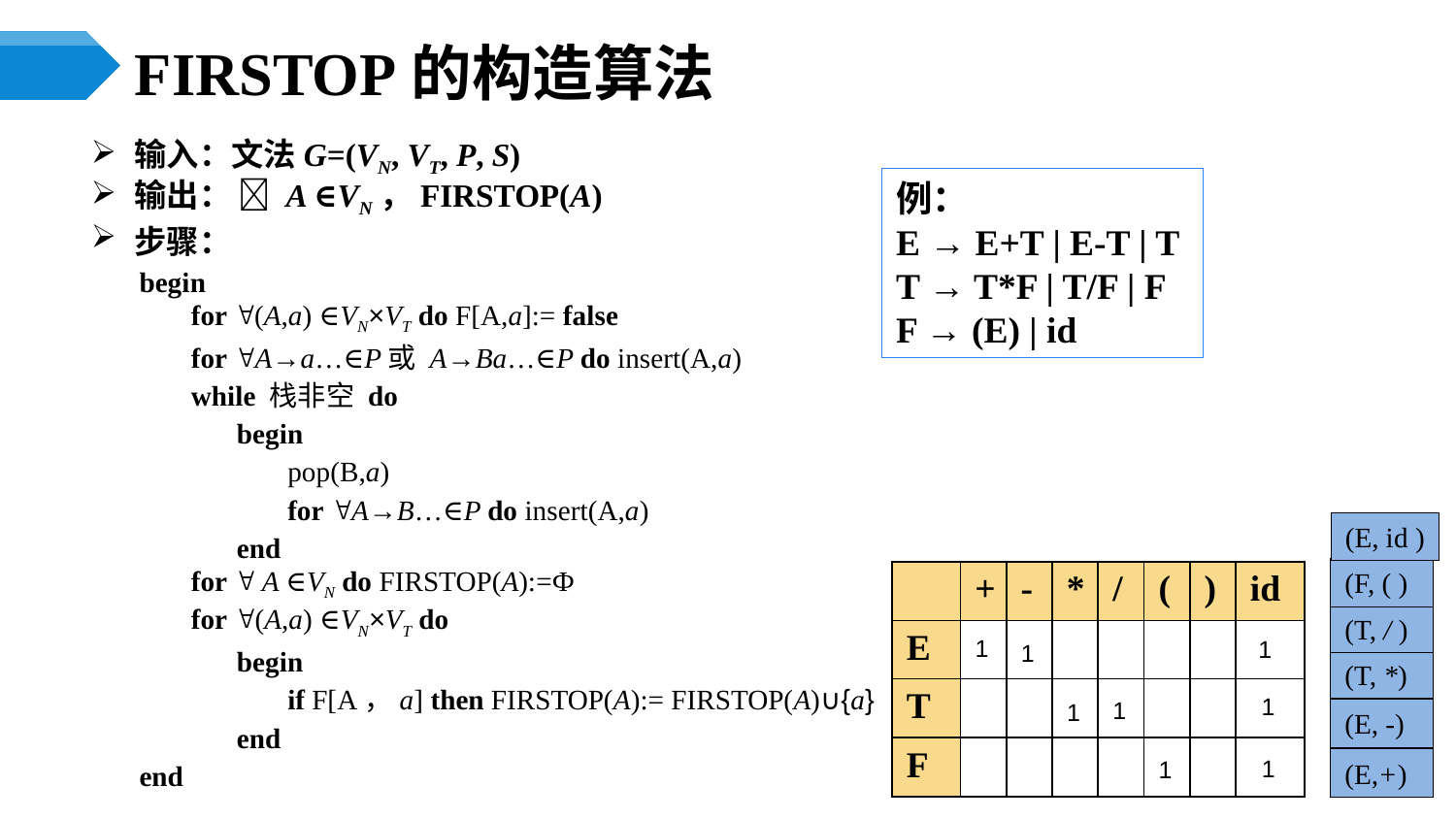

# FIRSTOP的构造算法
输入：文法G=(VN, VT, P, S)
输出： ∀ A ∈VN，FIRSTOP(A)
步骤：
begin
for ∀(A,a) ∈VN×VT do F[A,a]:= false
for ∀A→a…∈P或 A→Ba…∈P do insert(A,a)
while 栈非空 do
begin
pop(B,a)
for ∀A→B…∈P do insert(A,a)
end
for ∀ A ∈VN do FIRSTOP(A):=Ф
for ∀(A,a) ∈VN×VT do
begin
if F[A，a] then FIRSTOP(A):= FIRSTOP(A)∪{a}
end
end
例：
E → E+T | E-T | T
T → T*F | T/F | F
F → (E) | id
(E, id )
(F, ( )
|  | + | - | \* | / | ( | ) | id |
| --- | --- | --- | --- | --- | --- | --- | --- |
| E |  |  |  |  |  |  |  |
| T |  |  |  |  |  |  |  |
| F |  |  |  |  |  |  |  |
(T, / )
1
1
1
(T, *)
1
1
1
(E, -)
1
1
(E,+)